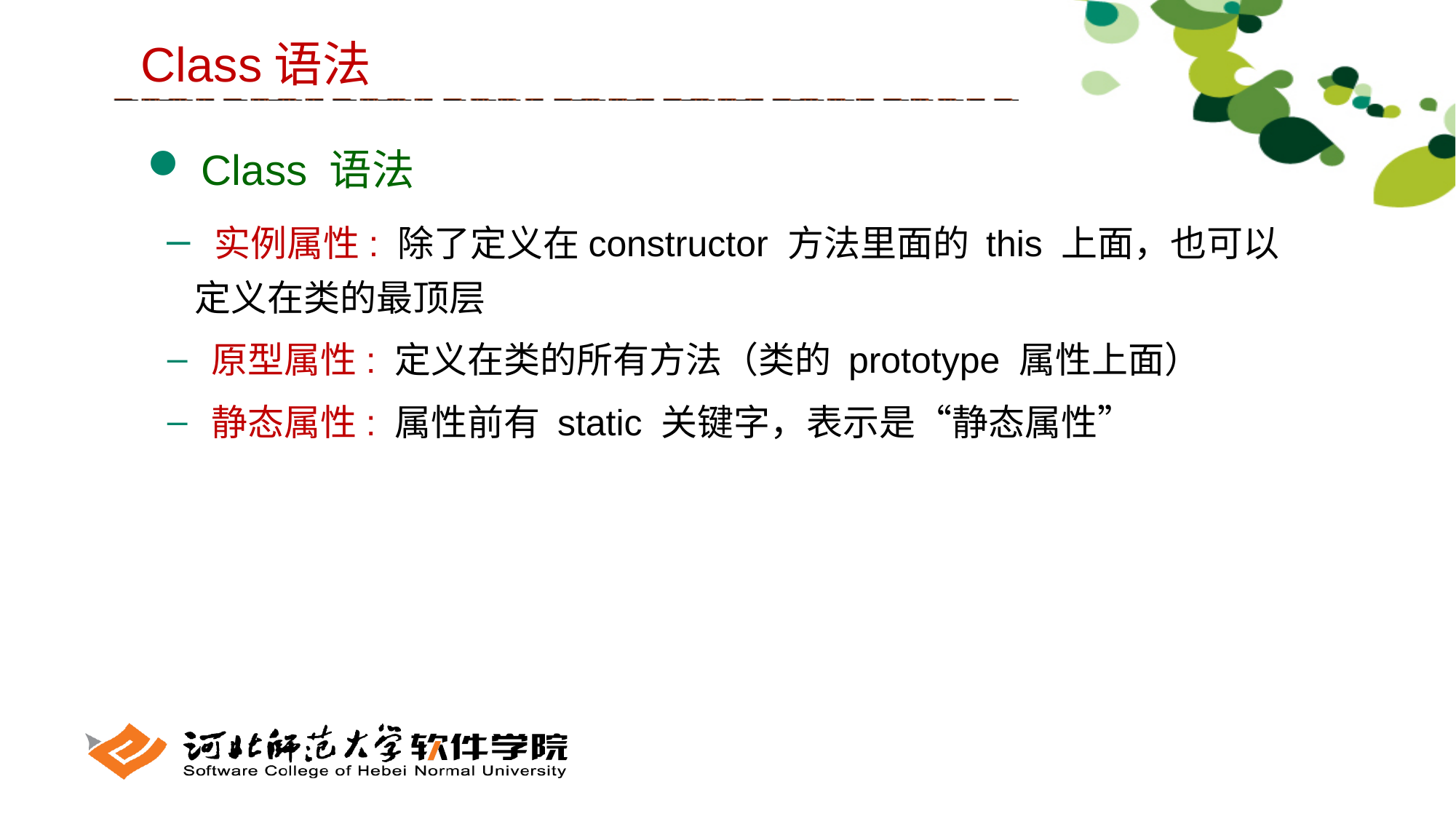

Class语法
 Class 语法
 实例属性: 除了定义在constructor 方法里面的 this 上面，也可以定义在类的最顶层
 原型属性: 定义在类的所有方法（类的 prototype 属性上面）
 静态属性: 属性前有 static 关键字，表示是“静态属性”